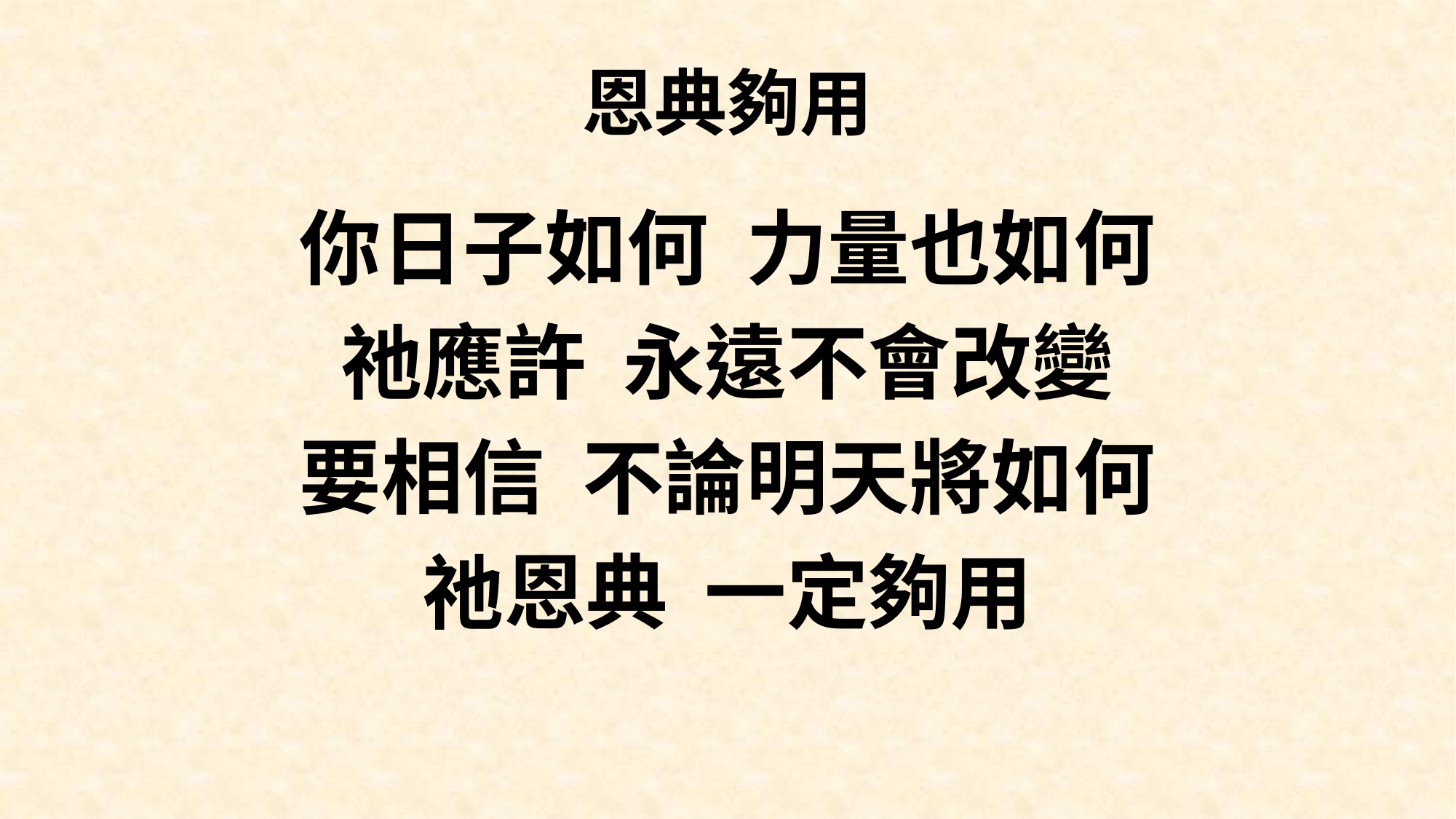

# 恩典夠用
你日子如何  力量也如何
祂應許  永遠不會改變
要相信  不論明天將如何
祂恩典  一定夠用